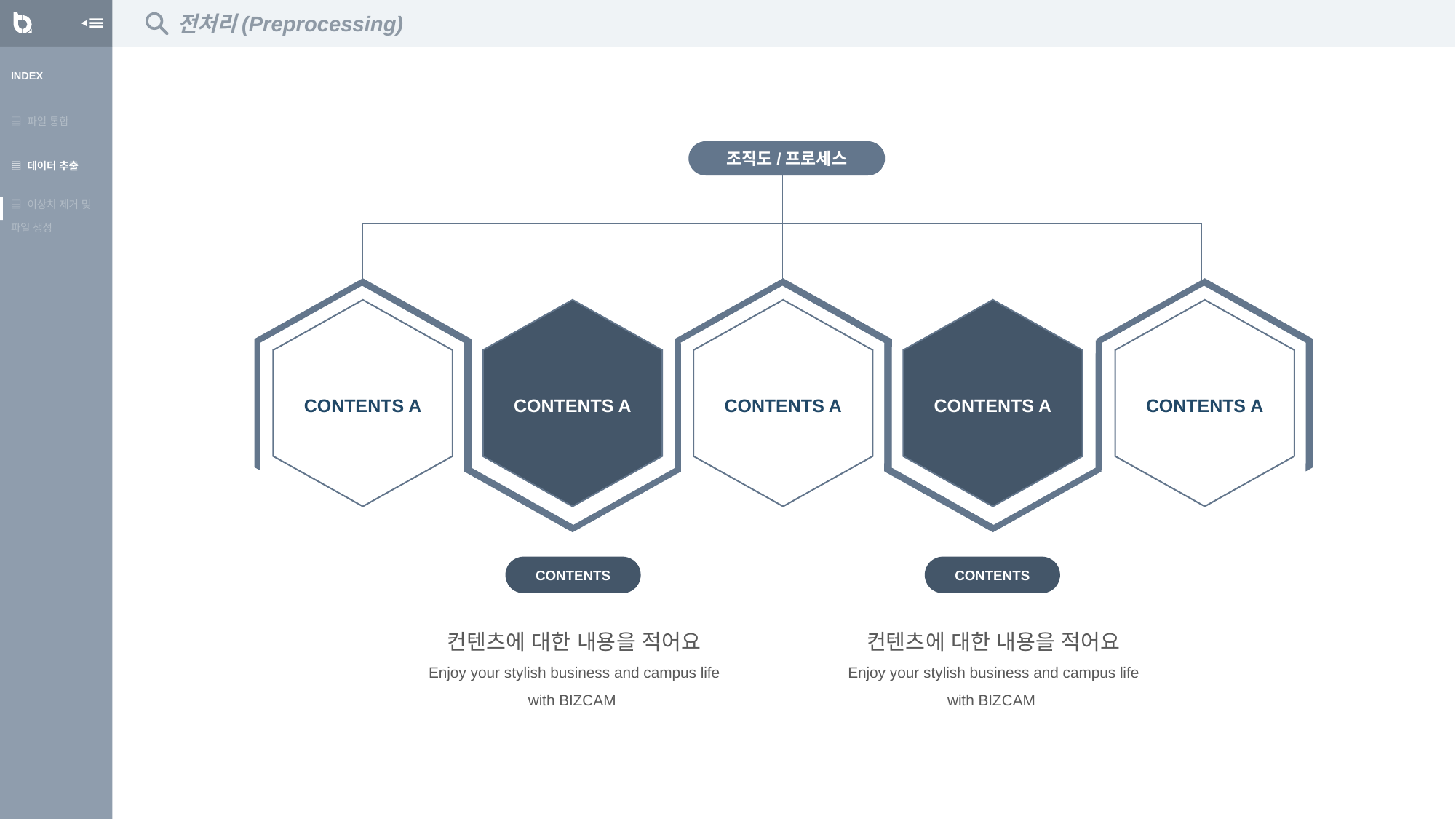

전처리(Preprocessing)

| INDEX |
| --- |
| ▤ 파일 통합 |
| ▤ 데이터 추출 |
| ▤ 이상치 제거 및 파일 생성 |
조직도/프로세스

CONTENTS A

CONTENTS A

CONTENTS A

CONTENTS A

CONTENTS A

CONTENTS
CONTENTS
컨텐츠에 대한 내용을 적어요
Enjoy your stylish business and campus life with BIZCAM
컨텐츠에 대한 내용을 적어요
Enjoy your stylish business and campus life with BIZCAM